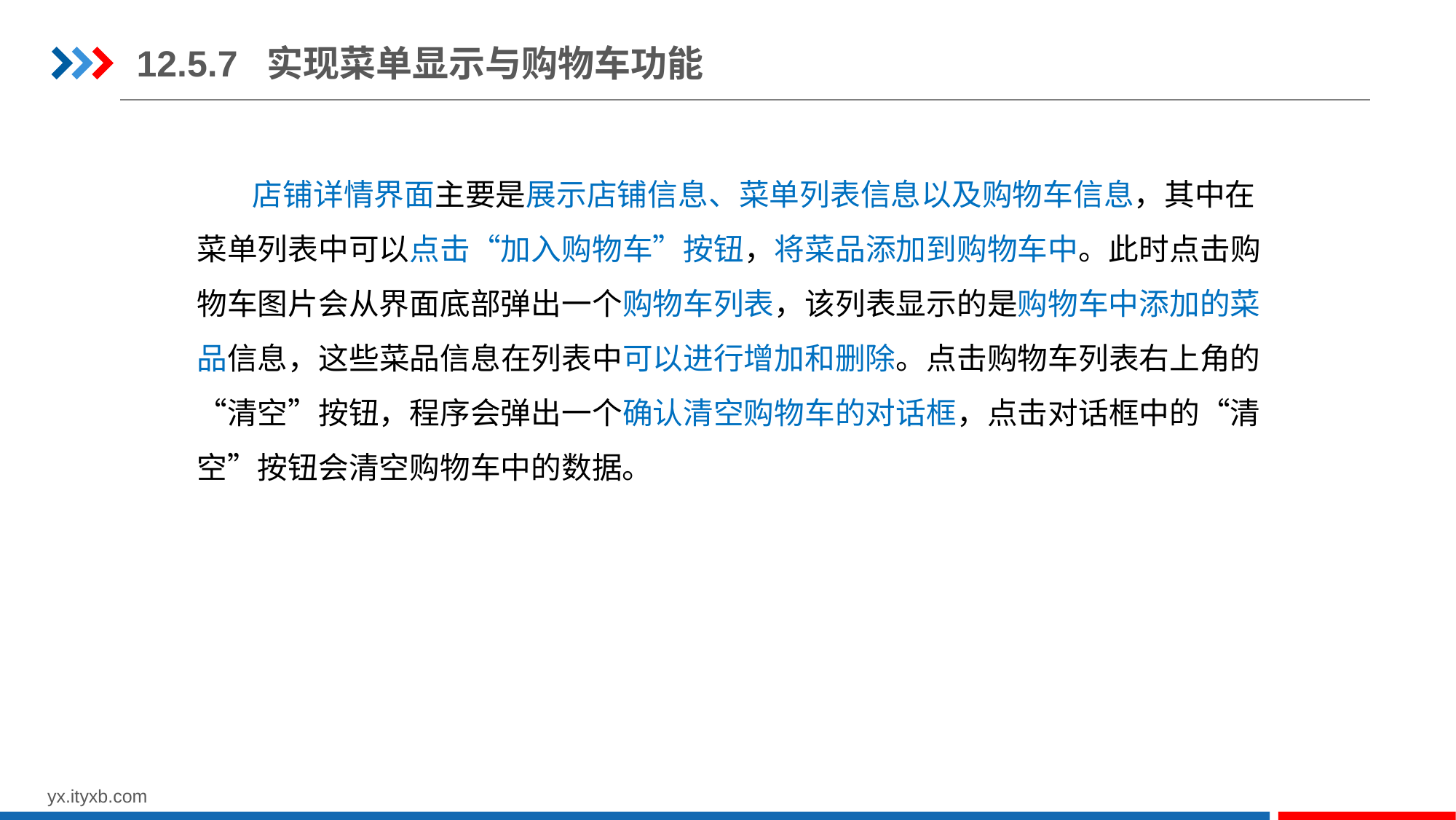

12.5.7  实现菜单显示与购物车功能
       店铺详情界面主要是展示店铺信息、菜单列表信息以及购物车信息，其中在菜单列表中可以点击“加入购物车”按钮，将菜品添加到购物车中。此时点击购物车图片会从界面底部弹出一个购物车列表，该列表显示的是购物车中添加的菜品信息，这些菜品信息在列表中可以进行增加和删除。点击购物车列表右上角的“清空”按钮，程序会弹出一个确认清空购物车的对话框，点击对话框中的“清空”按钮会清空购物车中的数据。